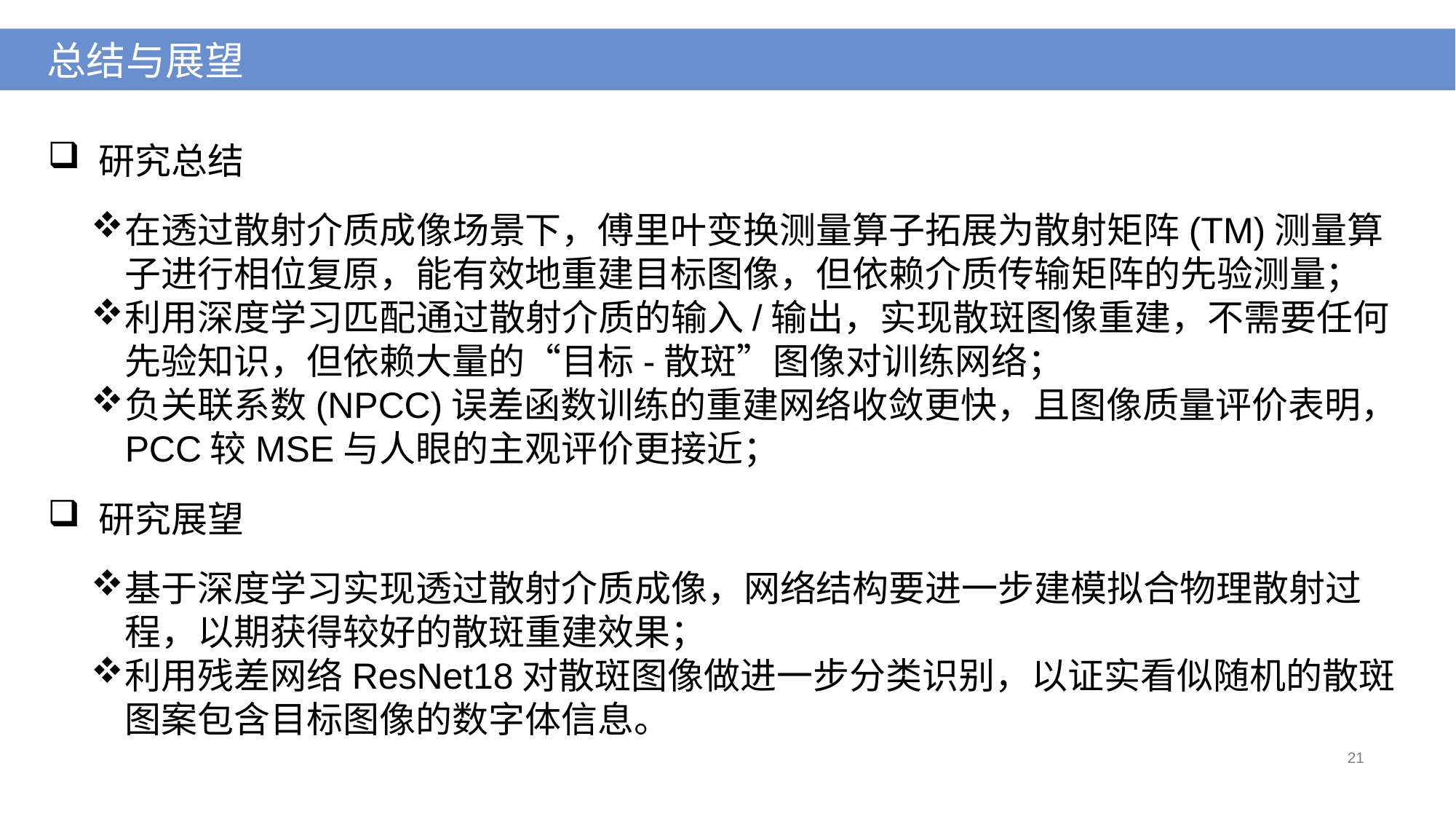

总结与展望
 研究总结
在透过散射介质成像场景下，傅里叶变换测量算子拓展为散射矩阵(TM)测量算子进行相位复原，能有效地重建目标图像，但依赖介质传输矩阵的先验测量；
利用深度学习匹配通过散射介质的输入/输出，实现散斑图像重建，不需要任何先验知识，但依赖大量的“目标-散斑”图像对训练网络；
负关联系数(NPCC)误差函数训练的重建网络收敛更快，且图像质量评价表明，PCC较MSE与人眼的主观评价更接近；
 研究展望
基于深度学习实现透过散射介质成像，网络结构要进一步建模拟合物理散射过程，以期获得较好的散斑重建效果；
利用残差网络ResNet18对散斑图像做进一步分类识别，以证实看似随机的散斑图案包含目标图像的数字体信息。
21